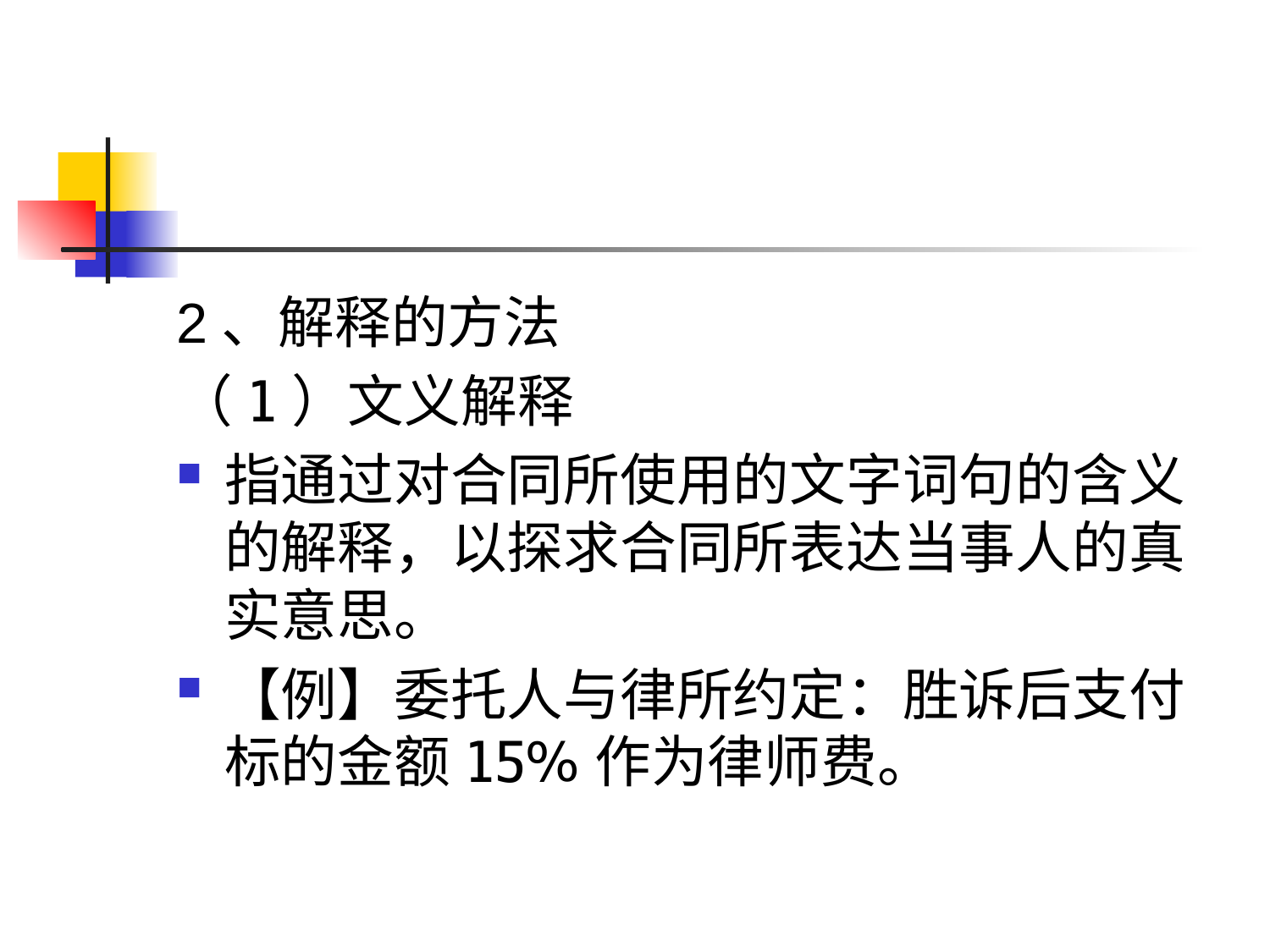

#
2、解释的方法
（1）文义解释
指通过对合同所使用的文字词句的含义的解释，以探求合同所表达当事人的真实意思。
【例】委托人与律所约定：胜诉后支付标的金额15%作为律师费。